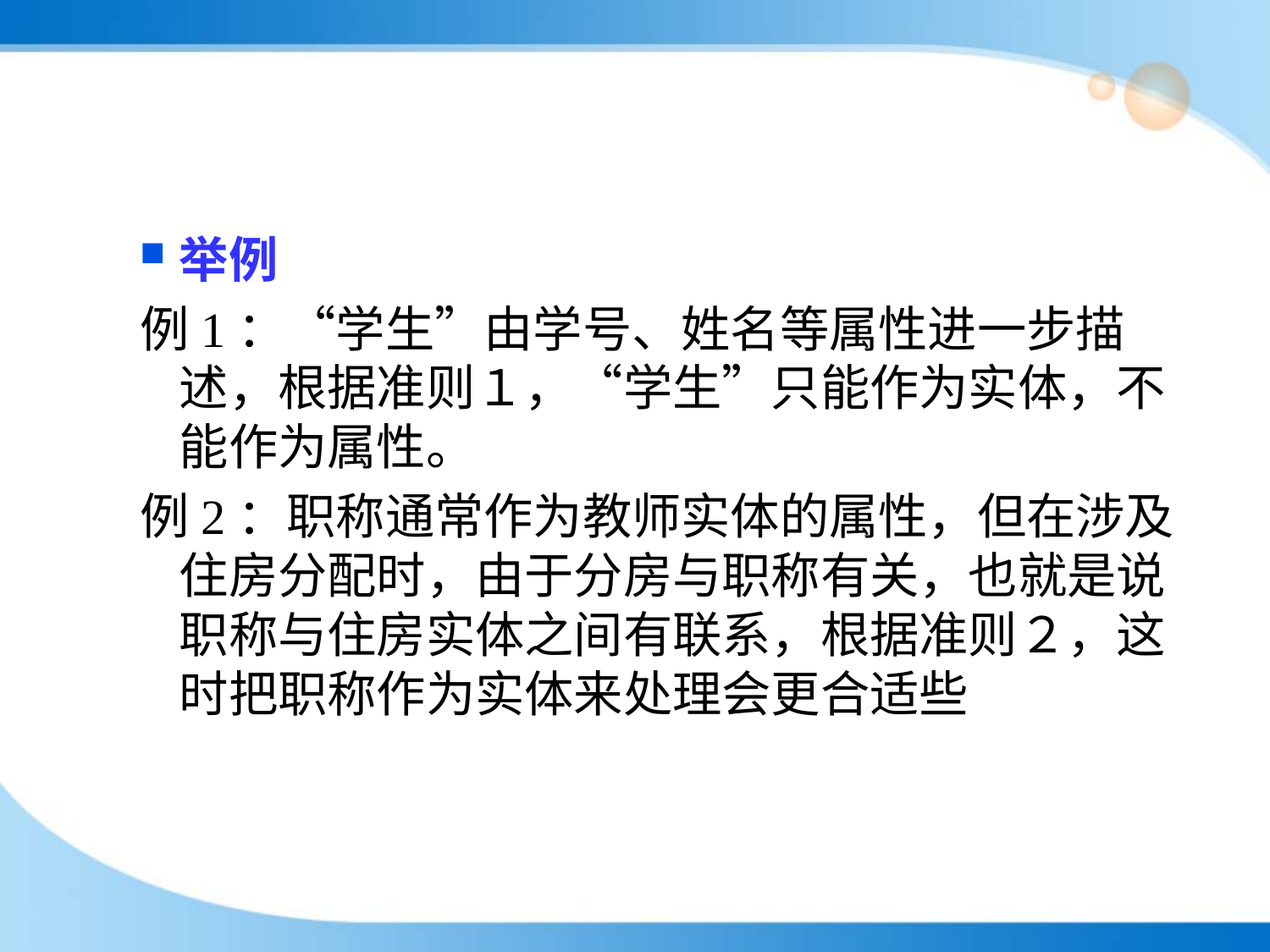

#
举例
例1：“学生”由学号、姓名等属性进一步描述，根据准则１，“学生”只能作为实体，不能作为属性。
例2：职称通常作为教师实体的属性，但在涉及住房分配时，由于分房与职称有关，也就是说职称与住房实体之间有联系，根据准则２，这时把职称作为实体来处理会更合适些